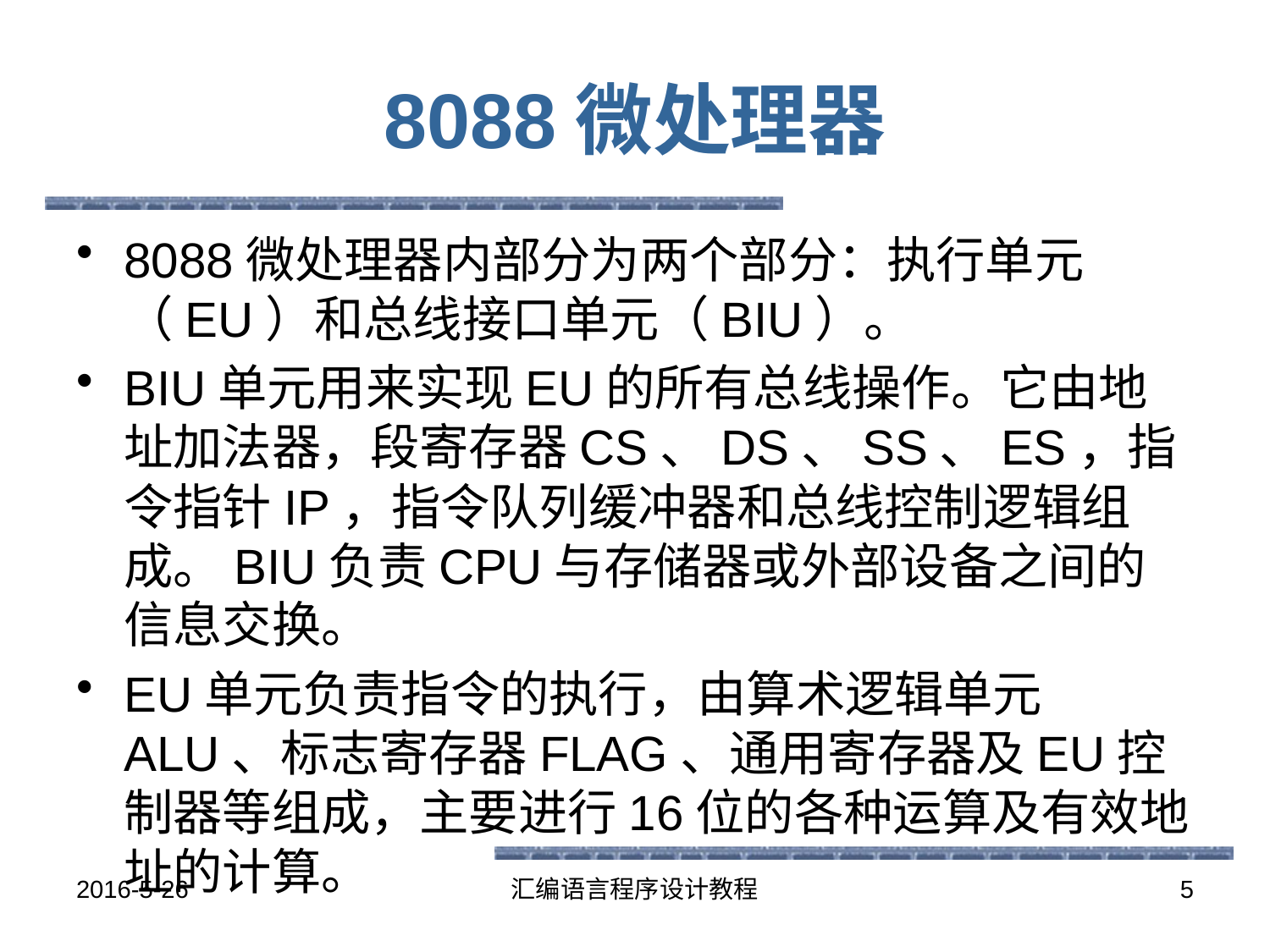

# 8088微处理器
8088微处理器内部分为两个部分：执行单元（EU）和总线接口单元（BIU）。
BIU单元用来实现EU的所有总线操作。它由地址加法器，段寄存器CS、DS、SS、ES，指令指针IP，指令队列缓冲器和总线控制逻辑组成。BIU负责CPU与存储器或外部设备之间的信息交换。
EU单元负责指令的执行，由算术逻辑单元ALU、标志寄存器FLAG、通用寄存器及EU控制器等组成，主要进行16位的各种运算及有效地址的计算。
2016-5-26
汇编语言程序设计教程
5